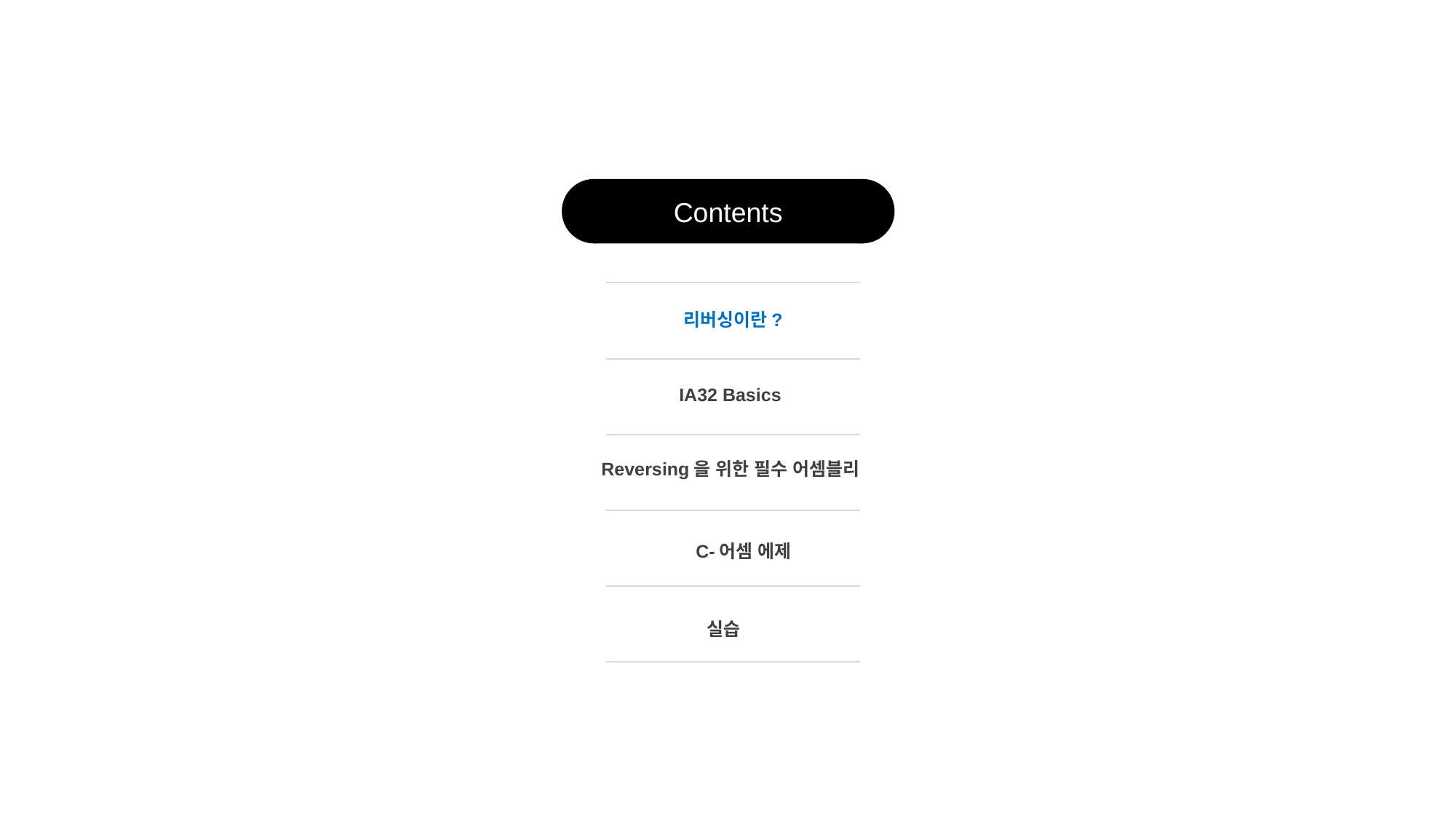

Contents

리버싱이란?
IA32 Basics
Reversing을 위한 필수 어셈블리
C-어셈 에제
실습